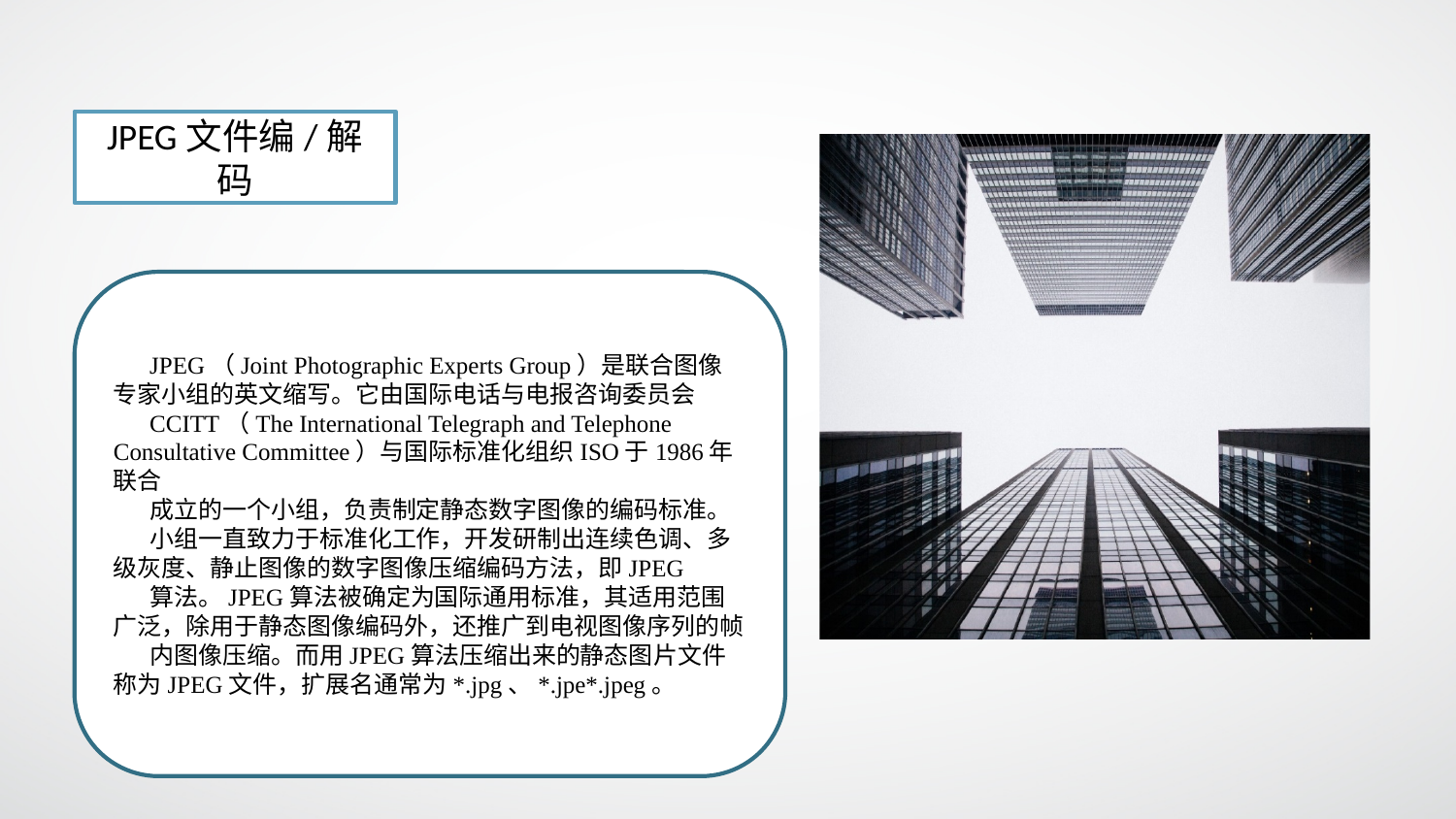

JPEG文件编/解码

JPEG（Joint Photographic Experts Group）是联合图像专家小组的英文缩写。它由国际电话与电报咨询委员会
CCITT（The International Telegraph and Telephone Consultative Committee）与国际标准化组织ISO于1986年联合
成立的一个小组，负责制定静态数字图像的编码标准。
小组一直致力于标准化工作，开发研制出连续色调、多级灰度、静止图像的数字图像压缩编码方法，即JPEG
算法。JPEG算法被确定为国际通用标准，其适用范围广泛，除用于静态图像编码外，还推广到电视图像序列的帧
内图像压缩。而用JPEG算法压缩出来的静态图片文件称为JPEG文件，扩展名通常为*.jpg、*.jpe*.jpeg。